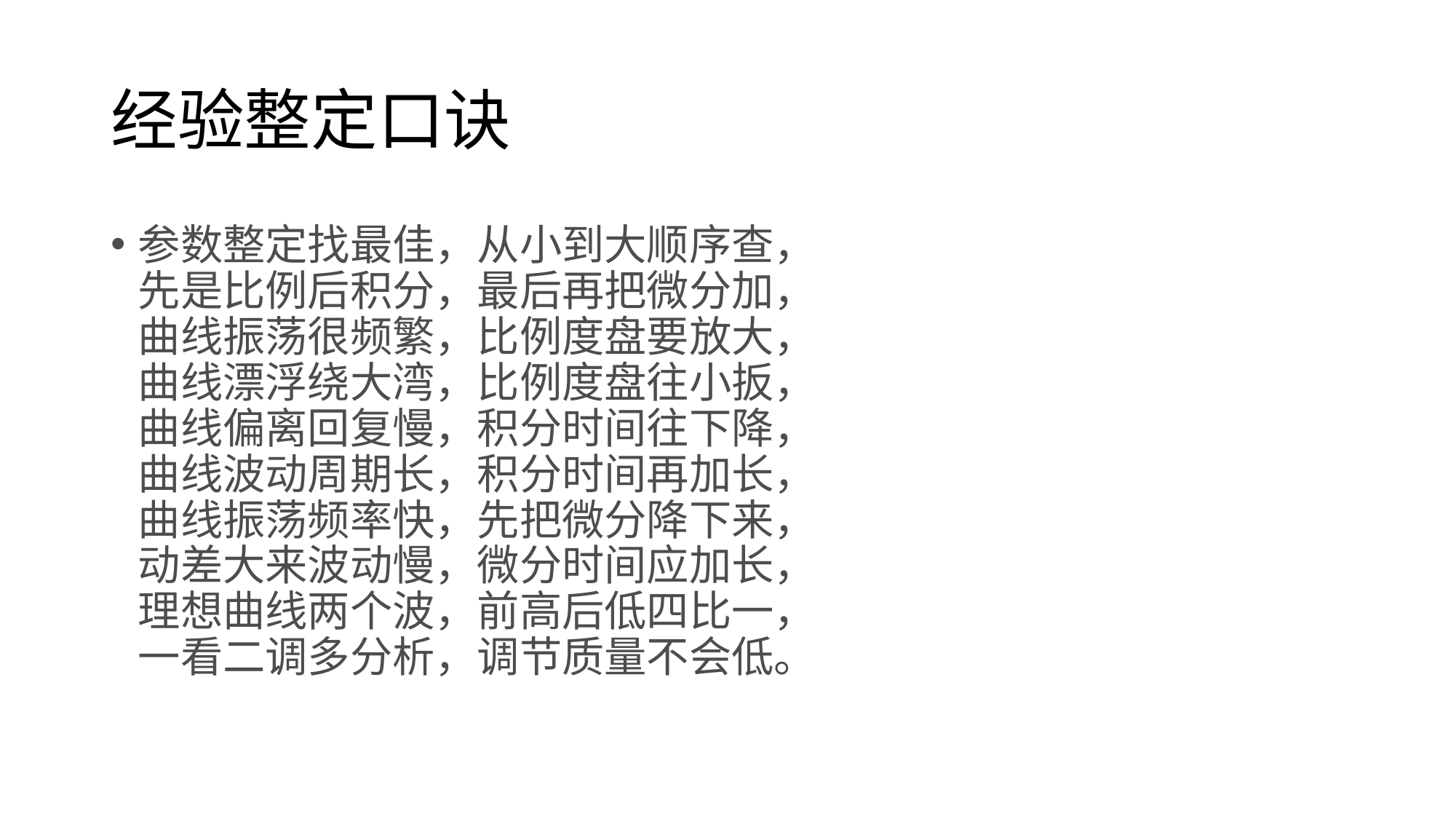

# 经验整定口诀
参数整定找最佳，从小到大顺序查，
先是比例后积分，最后再把微分加，
曲线振荡很频繁，比例度盘要放大，
曲线漂浮绕大湾，比例度盘往小扳，
曲线偏离回复慢，积分时间往下降，
曲线波动周期长，积分时间再加长，
曲线振荡频率快，先把微分降下来，
动差大来波动慢，微分时间应加长，
理想曲线两个波，前高后低四比一，
一看二调多分析，调节质量不会低。